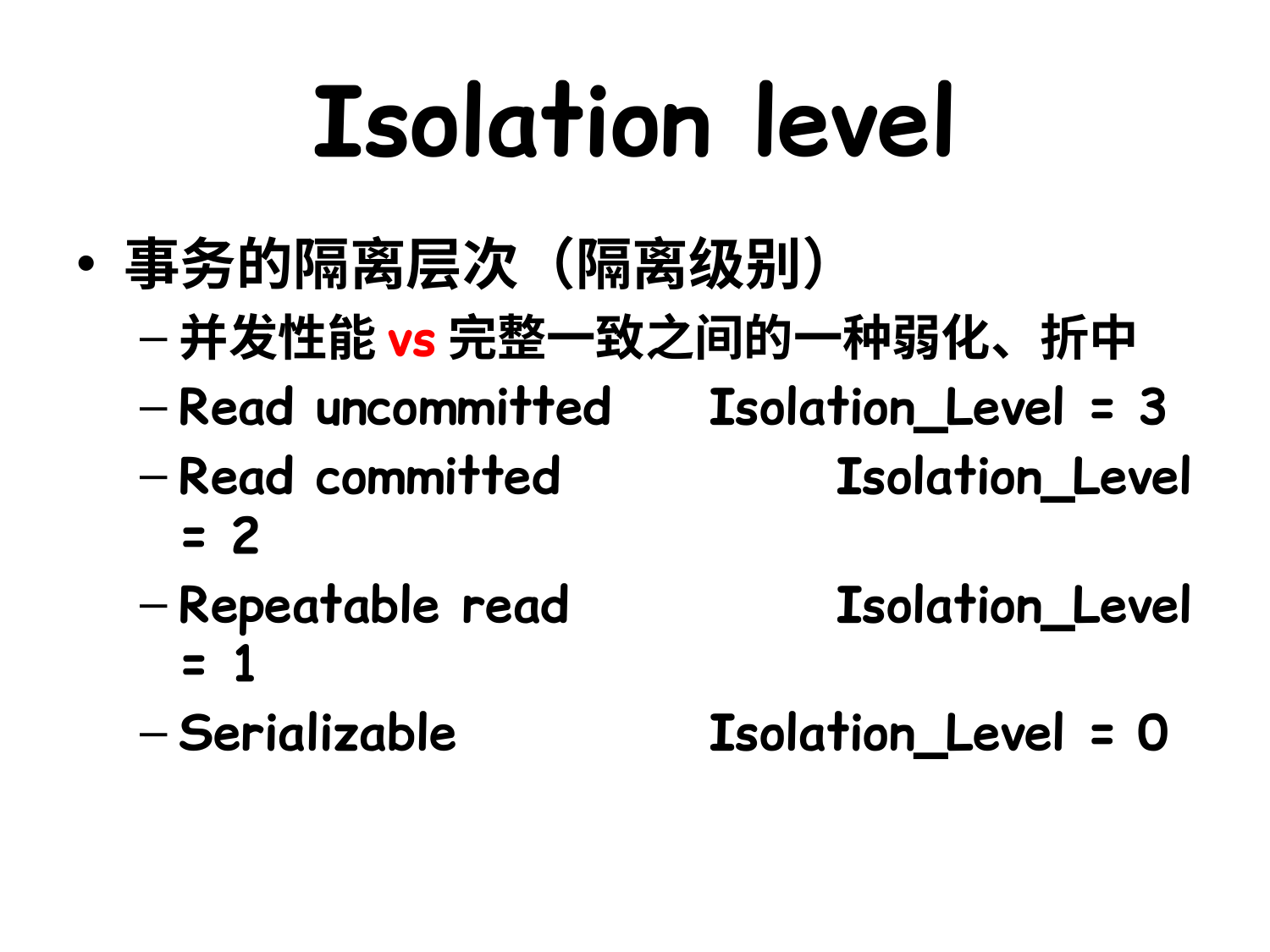

# Isolation level
事务的隔离层次（隔离级别）
并发性能vs完整一致之间的一种弱化、折中
Read uncommitted	 Isolation_Level = 3
Read committed		 Isolation_Level = 2
Repeatable read		 Isolation_Level = 1
Serializable		 Isolation_Level = 0